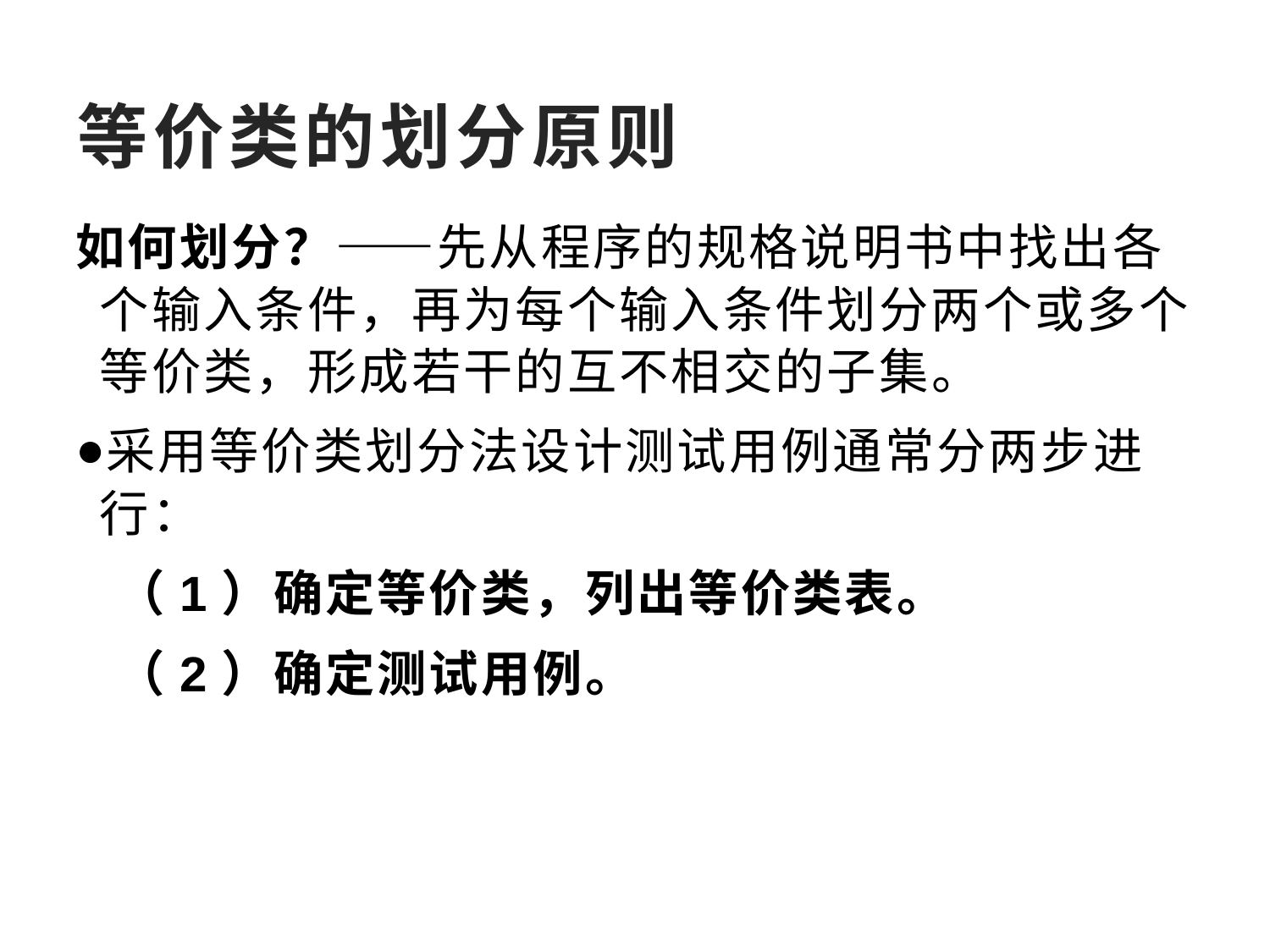

# 等价类的划分原则
如何划分？——先从程序的规格说明书中找出各个输入条件，再为每个输入条件划分两个或多个等价类，形成若干的互不相交的子集。
采用等价类划分法设计测试用例通常分两步进行：
  （1）确定等价类，列出等价类表。
  （2）确定测试用例。